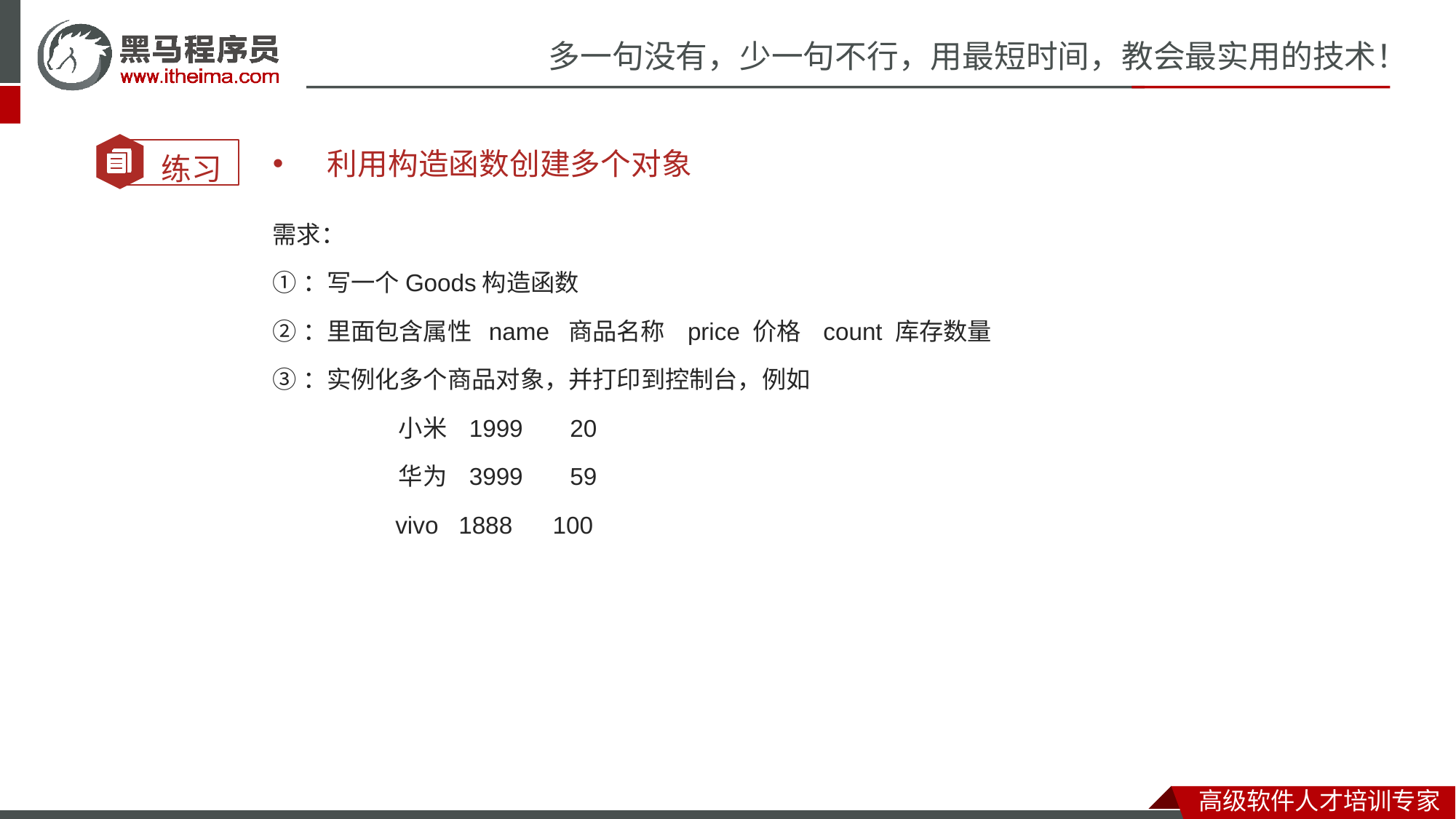

利用构造函数创建多个对象
需求：
①：写一个Goods构造函数
②：里面包含属性  name  商品名称   price 价格   count 库存数量
③：实例化多个商品对象，并打印到控制台，例如
	  小米   1999       20
	  华为   3999       59
	  vivo   1888      100